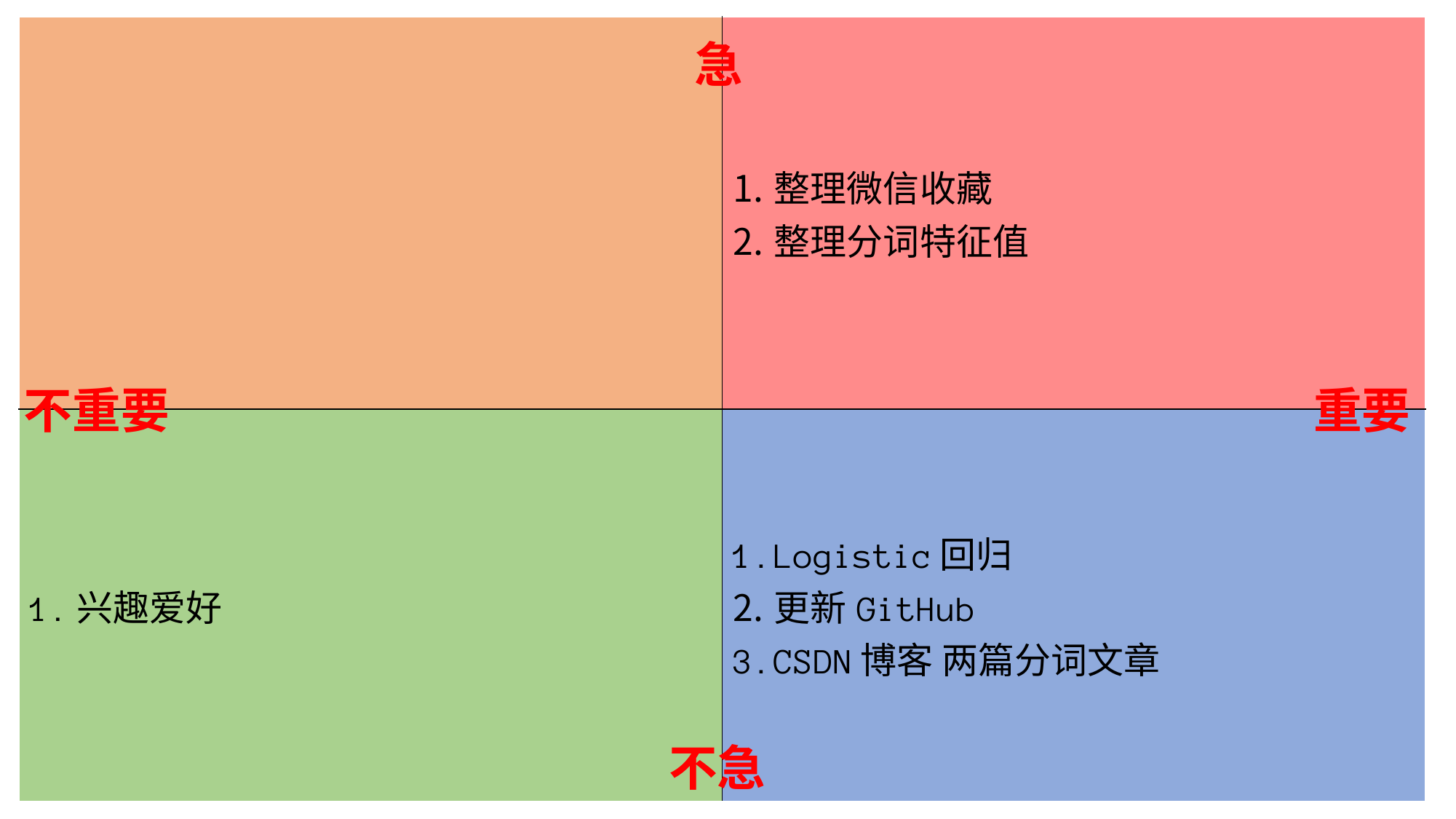

|  | 整理微信收藏 整理分词特征值 |
| --- | --- |
| 1.兴趣爱好 | Logistic回归 更新GitHub CSDN博客 两篇分词文章 |
急
不重要
重要
不急